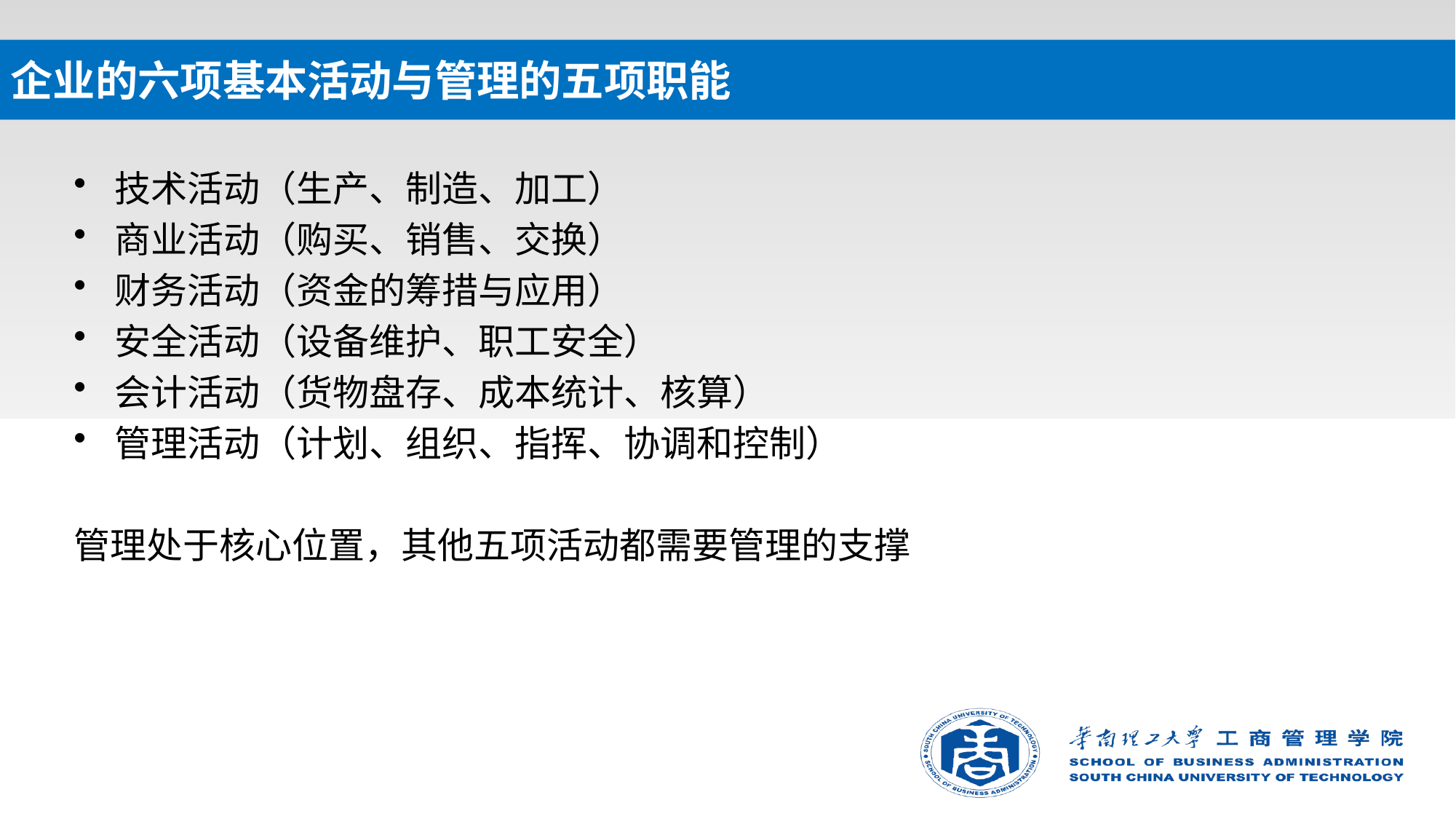

# 企业的六项基本活动与管理的五项职能
技术活动（生产、制造、加工）
商业活动（购买、销售、交换）
财务活动（资金的筹措与应用）
安全活动（设备维护、职工安全）
会计活动（货物盘存、成本统计、核算）
管理活动（计划、组织、指挥、协调和控制）

管理处于核心位置，其他五项活动都需要管理的支撑